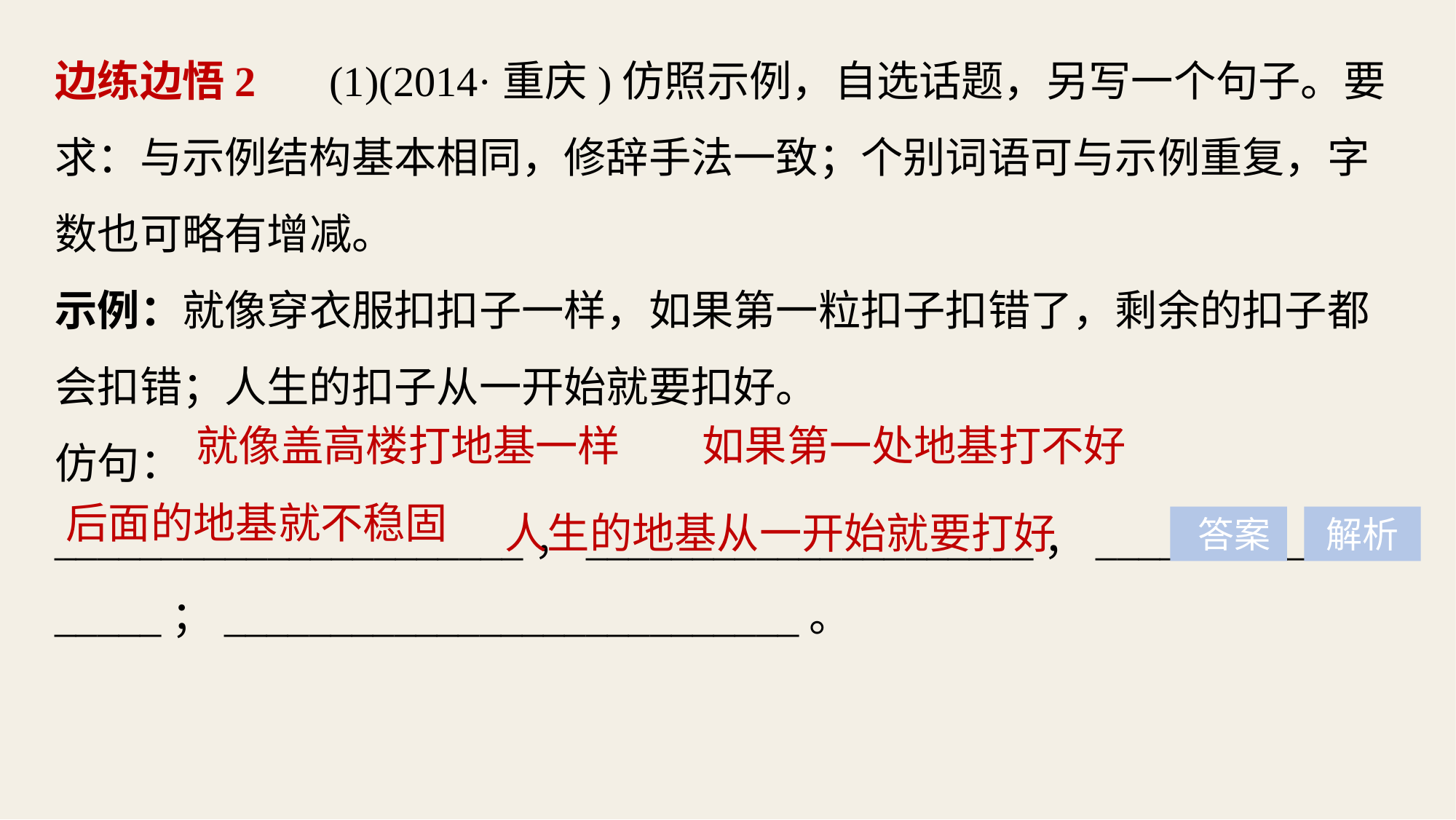

边练边悟2 　(1)(2014·重庆)仿照示例，自选话题，另写一个句子。要求：与示例结构基本相同，修辞手法一致；个别词语可与示例重复，字数也可略有增减。
示例：就像穿衣服扣扣子一样，如果第一粒扣子扣错了，剩余的扣子都会扣错；人生的扣子从一开始就要扣好。
仿句：______________________，_____________________，___________________；___________________________。
就像盖高楼打地基一样
如果第一处地基打不好
人生的地基从一开始就要打好
后面的地基就不稳固
 答案
解析